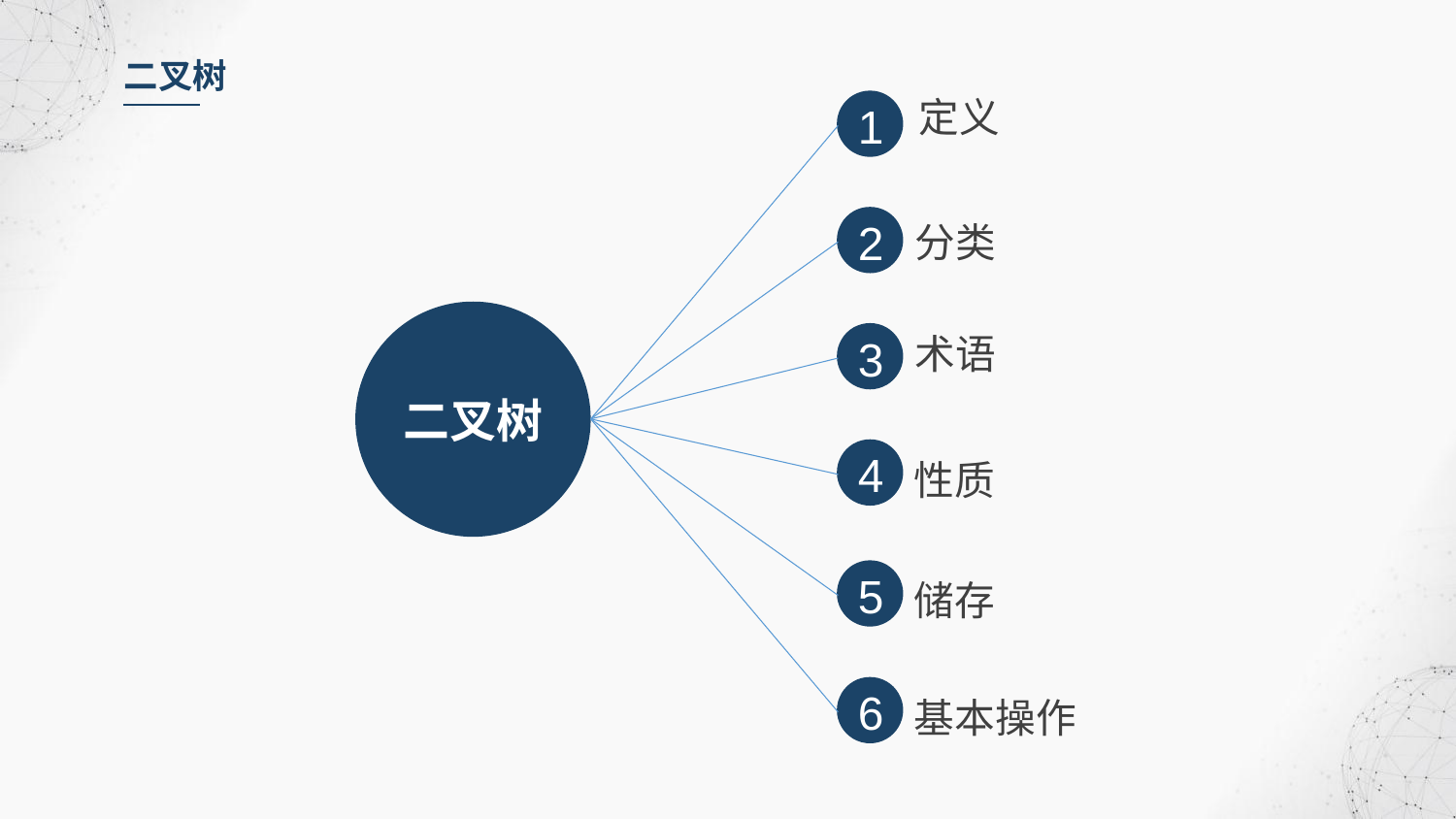

二叉树
1

定义
2

分类

二叉树
3

术语
4

性质
5

储存
6

基本操作